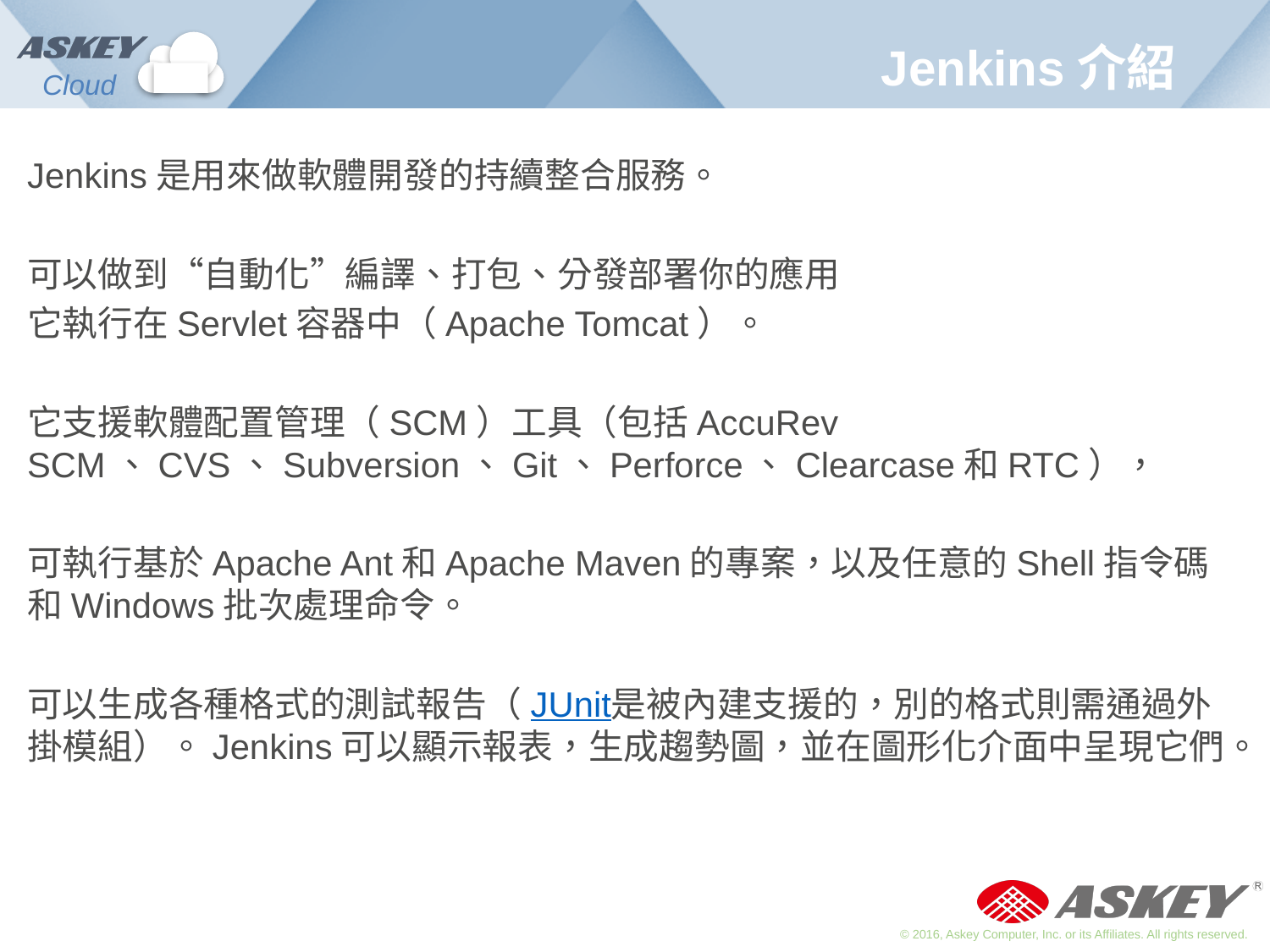

# Jenkins介紹
Jenkins是用來做軟體開發的持續整合服務。

可以做到“自動化”編譯、打包、分發部署你的應用
它執行在Servlet容器中（Apache Tomcat）。

它支援軟體配置管理（SCM）工具（包括AccuRev SCM、CVS、Subversion、Git、Perforce、Clearcase和RTC），

可執行基於Apache Ant和Apache Maven的專案，以及任意的Shell指令碼和Windows批次處理命令。

可以生成各種格式的測試報告（JUnit是被內建支援的，別的格式則需通過外掛模組）。Jenkins可以顯示報表，生成趨勢圖，並在圖形化介面中呈現它們。